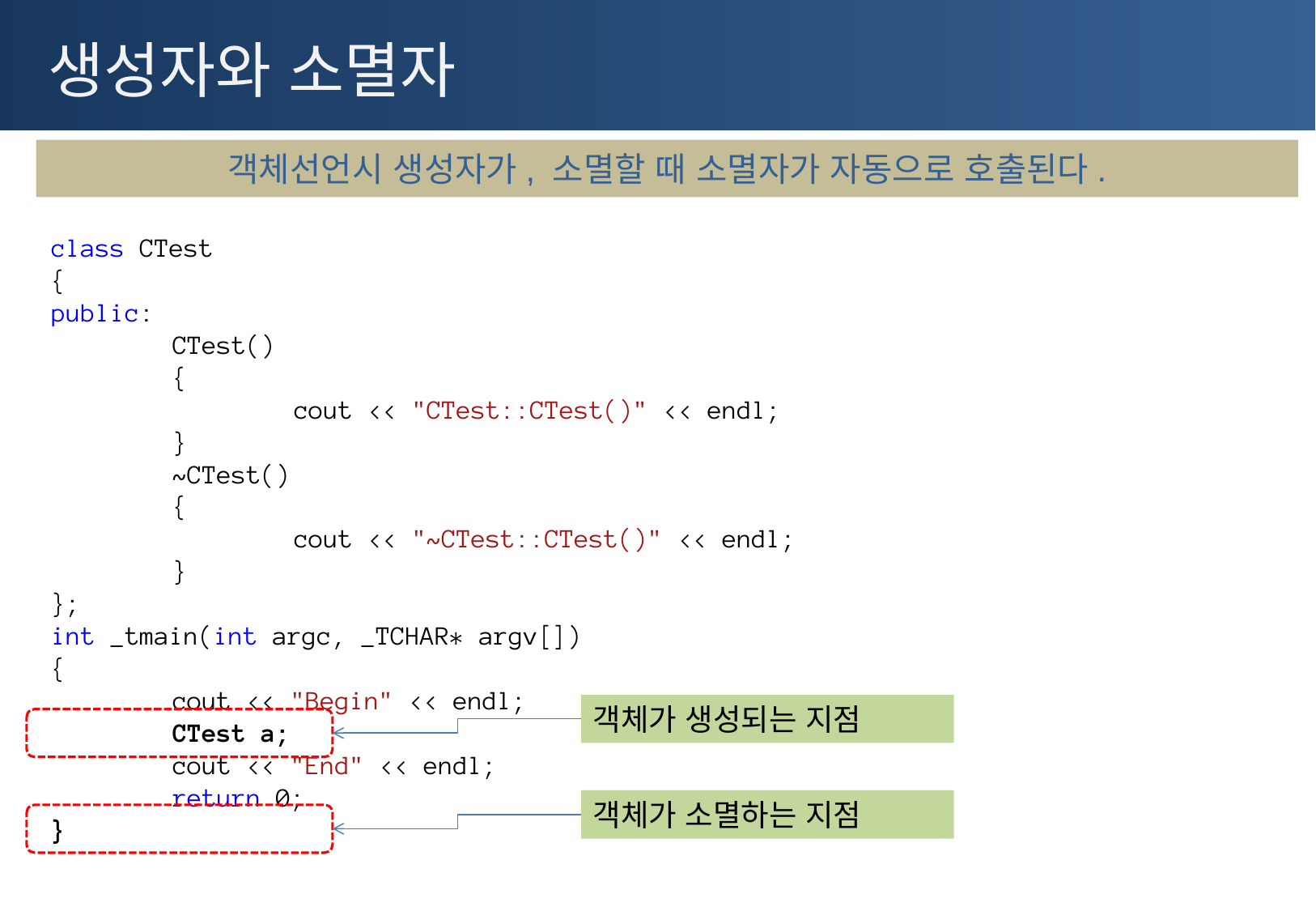

# 생성자와 소멸자
객체선언시 생성자가, 소멸할 때 소멸자가 자동으로 호출된다.
class CTest
{
public:
	CTest()
	{
		cout << "CTest::CTest()" << endl;
	}
	~CTest()
	{
		cout << "~CTest::CTest()" << endl;
	}
};
int _tmain(int argc, _TCHAR* argv[])
{
	cout << "Begin" << endl;
	CTest a;
	cout << "End" << endl;
	return 0;
}
객체가 생성되는 지점

객체가 소멸하는 지점